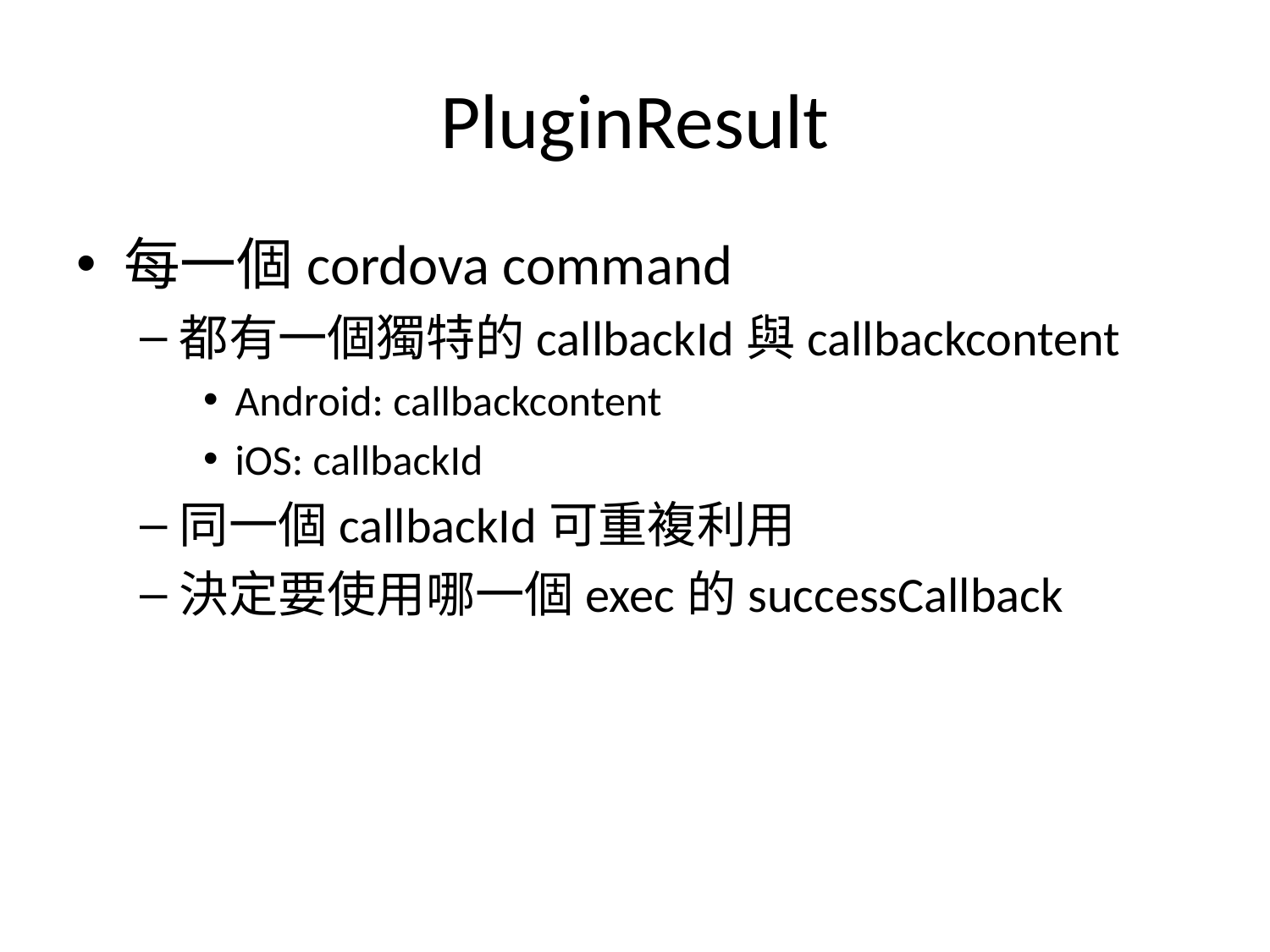

# PluginResult
每一個cordova command
都有一個獨特的callbackId與callbackcontent
Android: callbackcontent
iOS: callbackId
同一個callbackId可重複利用
決定要使用哪一個exec的successCallback